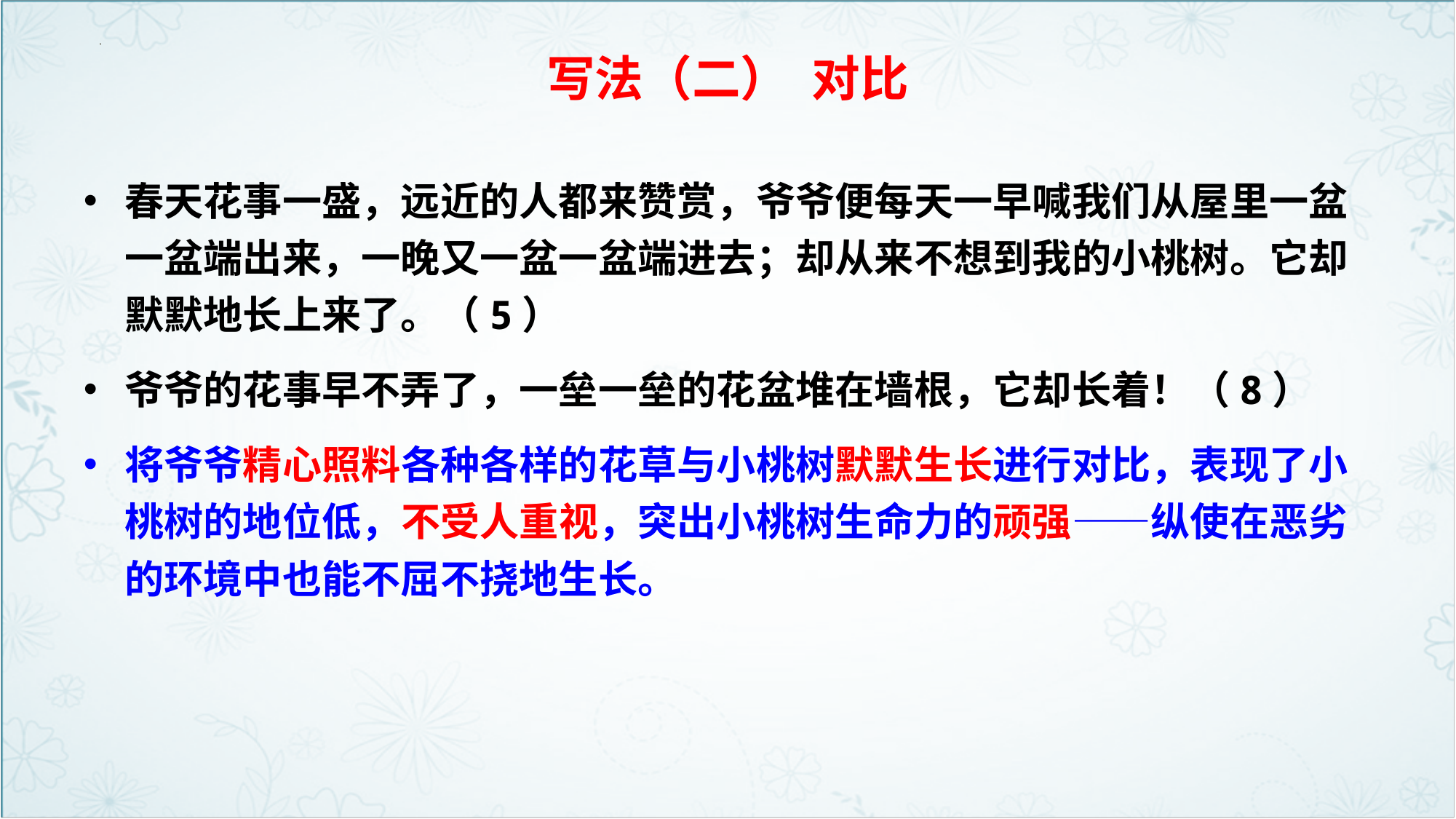

# 写法（二）  对比
春天花事一盛，远近的人都来赞赏，爷爷便每天一早喊我们从屋里一盆一盆端出来，一晚又一盆一盆端进去；却从来不想到我的小桃树。它却默默地长上来了。（5）
爷爷的花事早不弄了，一垒一垒的花盆堆在墙根，它却长着！（8）
将爷爷精心照料各种各样的花草与小桃树默默生长进行对比，表现了小桃树的地位低，不受人重视，突出小桃树生命力的顽强——纵使在恶劣的环境中也能不屈不挠地生长。